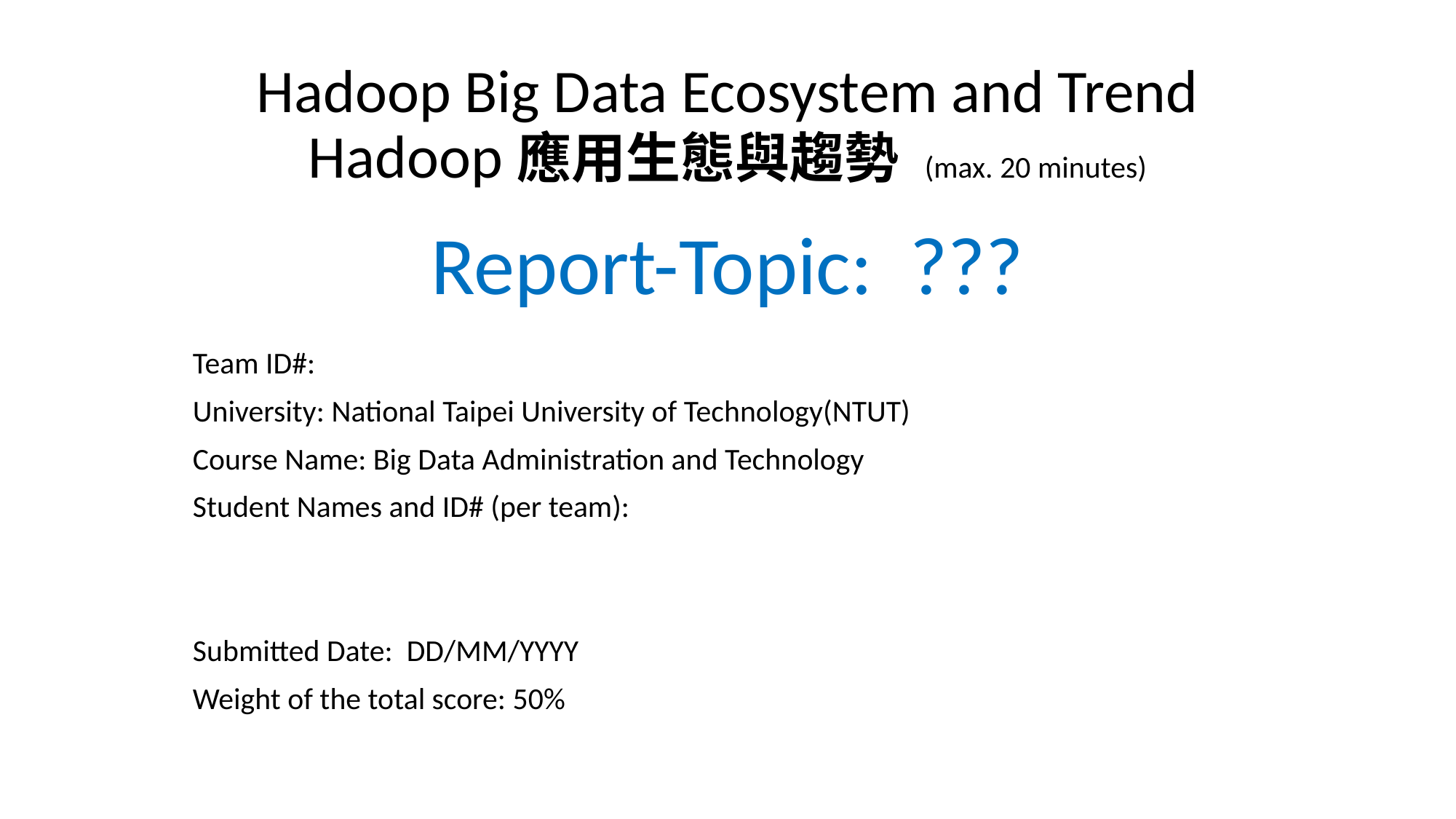

# Hadoop Big Data Ecosystem and Trend Hadoop應用生態與趨勢 (max. 20 minutes) Report-Topic:  ???
Team ID#:
University: National Taipei University of Technology(NTUT)
Course Name: Big Data Administration and Technology
Student Names and ID# (per team):

Submitted Date:  DD/MM/YYYY
Weight of the total score: 50%